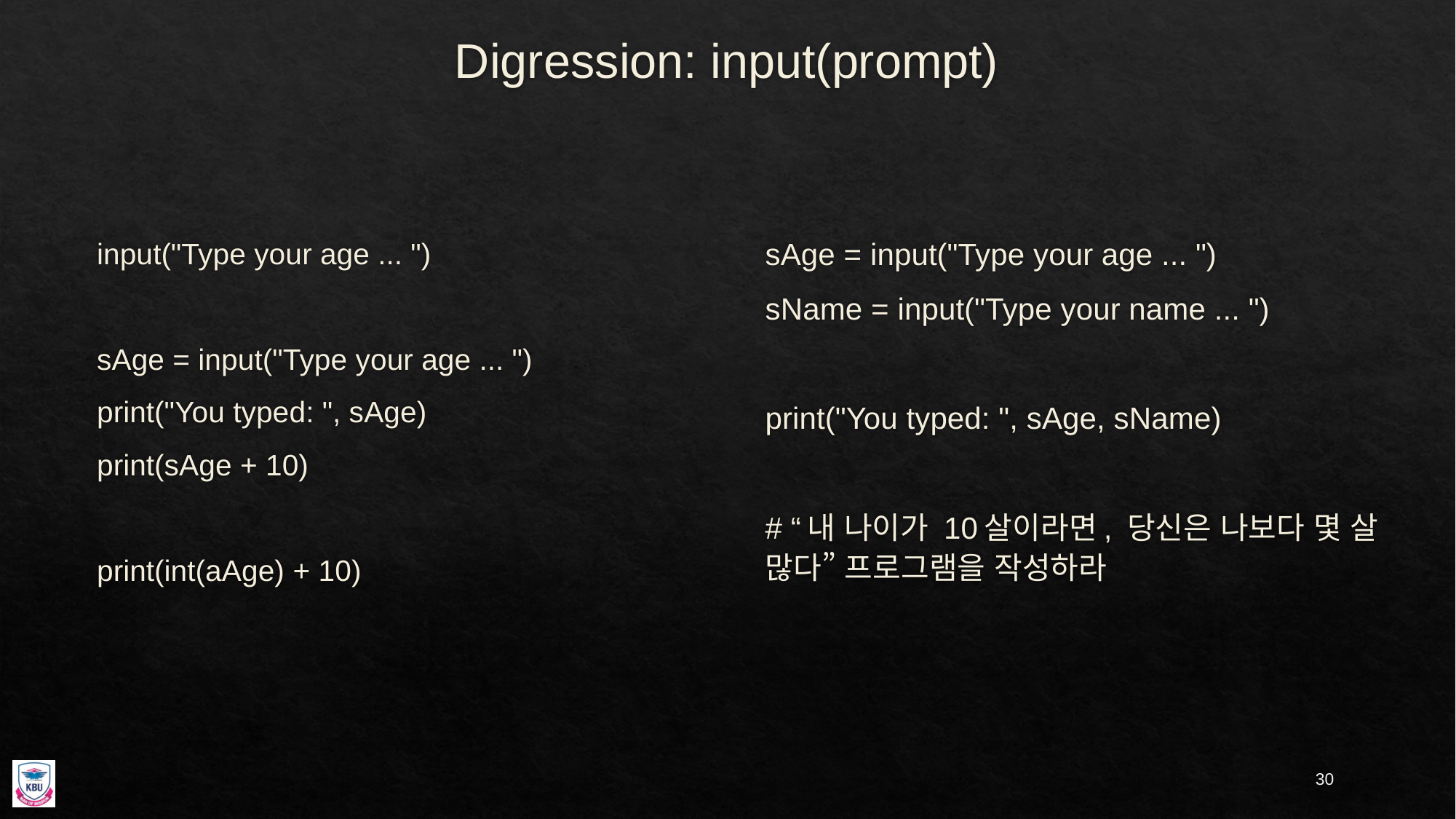

# Digression: input(prompt)
sAge = input("Type your age ... ")
sName = input("Type your name ... ")

print("You typed: ", sAge, sName)

# “내 나이가 10살이라면, 당신은 나보다 몇 살 많다” 프로그램을 작성하라
input("Type your age ... ")

sAge = input("Type your age ... ")
print("You typed: ", sAge)
print(sAge + 10)

print(int(aAge) + 10)
30